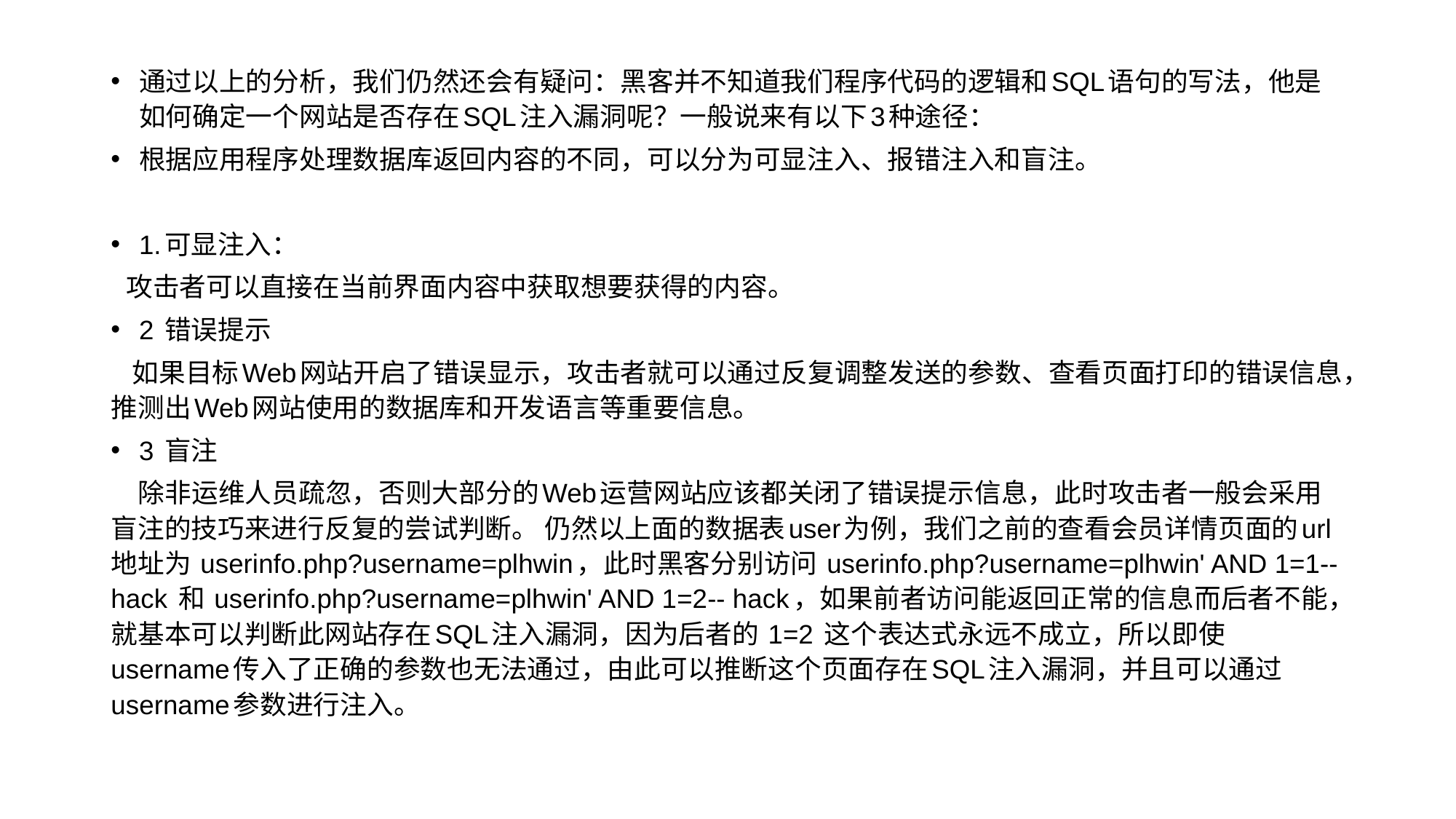

通过以上的分析，我们仍然还会有疑问：黑客并不知道我们程序代码的逻辑和SQL语句的写法，他是如何确定一个网站是否存在SQL注入漏洞呢？一般说来有以下3种途径：
根据应用程序处理数据库返回内容的不同，可以分为可显注入、报错注入和盲注。

1.可显注入：
  攻击者可以直接在当前界面内容中获取想要获得的内容。
2 错误提示
   如果目标Web网站开启了错误显示，攻击者就可以通过反复调整发送的参数、查看页面打印的错误信息，推测出Web网站使用的数据库和开发语言等重要信息。
3 盲注
    除非运维人员疏忽，否则大部分的Web运营网站应该都关闭了错误提示信息，此时攻击者一般会采用盲注的技巧来进行反复的尝试判断。 仍然以上面的数据表user为例，我们之前的查看会员详情页面的url地址为 userinfo.php?username=plhwin，此时黑客分别访问 userinfo.php?username=plhwin' AND 1=1-- hack 和 userinfo.php?username=plhwin' AND 1=2-- hack，如果前者访问能返回正常的信息而后者不能，就基本可以判断此网站存在SQL注入漏洞，因为后者的 1=2 这个表达式永远不成立，所以即使username传入了正确的参数也无法通过，由此可以推断这个页面存在SQL注入漏洞，并且可以通过username参数进行注入。